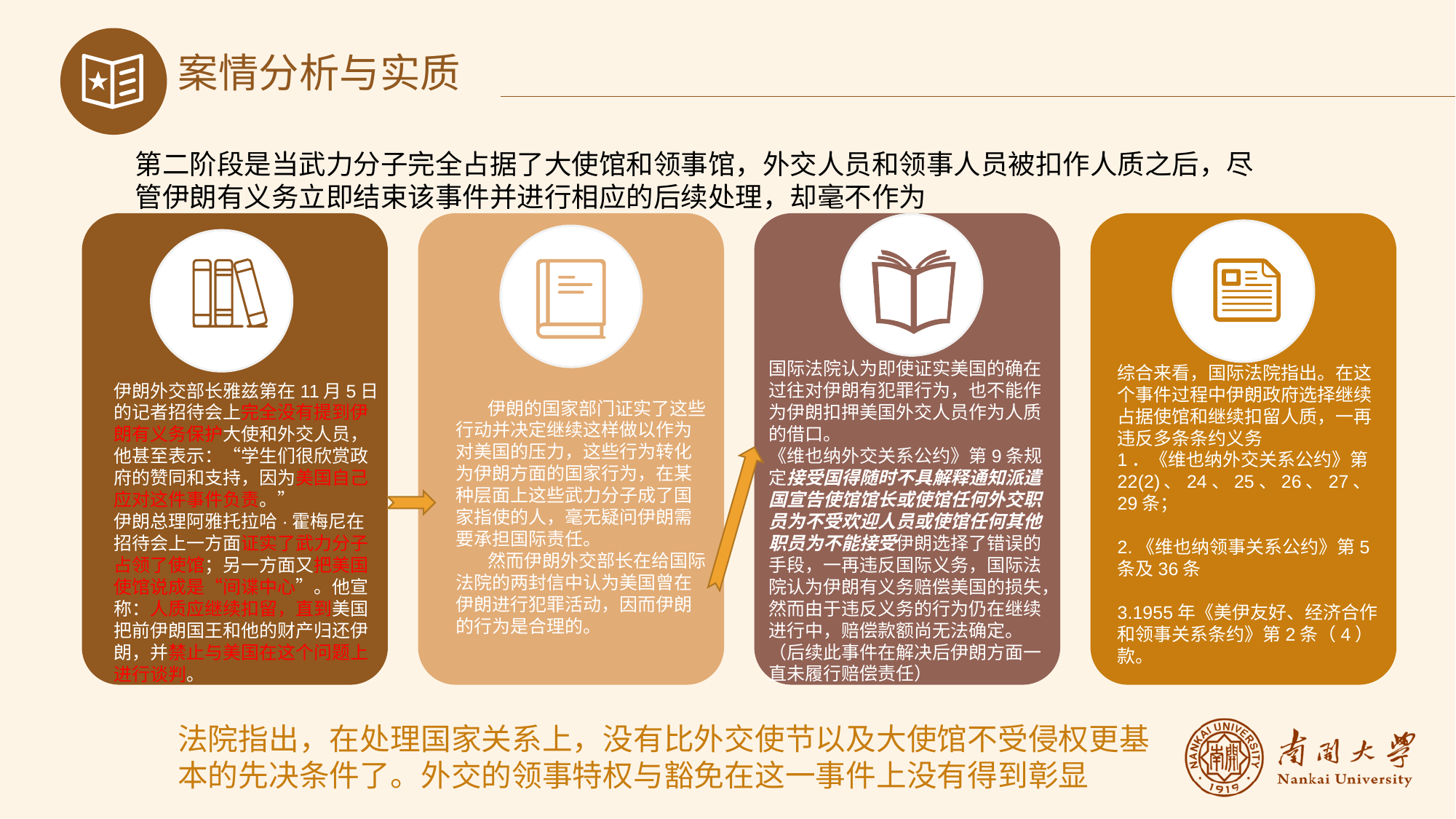

案情分析与实质

第二阶段是当武力分子完全占据了大使馆和领事馆，外交人员和领事人员被扣作人质之后，尽管伊朗有义务立即结束该事件并进行相应的后续处理，却毫不作为

综合来看，国际法院指出。在这个事件过程中伊朗政府选择继续占据使馆和继续扣留人质，一再违反多条条约义务
1．《维也纳外交关系公约》第22(2)、24、25、26、27、29条；

2.《维也纳领事关系公约》第5条及36条

3.1955年《美伊友好、经济合作和领事关系条约》第2条（4）款。
国际法院认为即使证实美国的确在过往对伊朗有犯罪行为，也不能作为伊朗扣押美国外交人员作为人质的借口。
《维也纳外交关系公约》第9条规定接受国得随时不具解释通知派遣国宣告使馆馆长或使馆任何外交职员为不受欢迎人员或使馆任何其他职员为不能接受伊朗选择了错误的手段，一再违反国际义务，国际法院认为伊朗有义务赔偿美国的损失，然而由于违反义务的行为仍在继续进行中，赔偿款额尚无法确定。（后续此事件在解决后伊朗方面一直未履行赔偿责任）
伊朗外交部长雅兹第在11月5日的记者招待会上完全没有提到伊朗有义务保护大使和外交人员，他甚至表示：“学生们很欣赏政府的赞同和支持，因为美国自己应对这件事件负责。”
伊朗总理阿雅托拉哈·霍梅尼在招待会上一方面证实了武力分子占领了使馆；另一方面又把美国使馆说成是“间谍中心”。他宣称：人质应继续扣留，直到美国把前伊朗国王和他的财产归还伊朗，并禁止与美国在这个问题上进行谈判。
       伊朗的国家部门证实了这些行动并决定继续这样做以作为对美国的压力，这些行为转化为伊朗方面的国家行为，在某种层面上这些武力分子成了国家指使的人，毫无疑问伊朗需要承担国际责任。
       然而伊朗外交部长在给国际法院的两封信中认为美国曾在伊朗进行犯罪活动，因而伊朗的行为是合理的。

法院指出，在处理国家关系上，没有比外交使节以及大使馆不受侵权更基本的先决条件了。外交的领事特权与豁免在这一事件上没有得到彰显